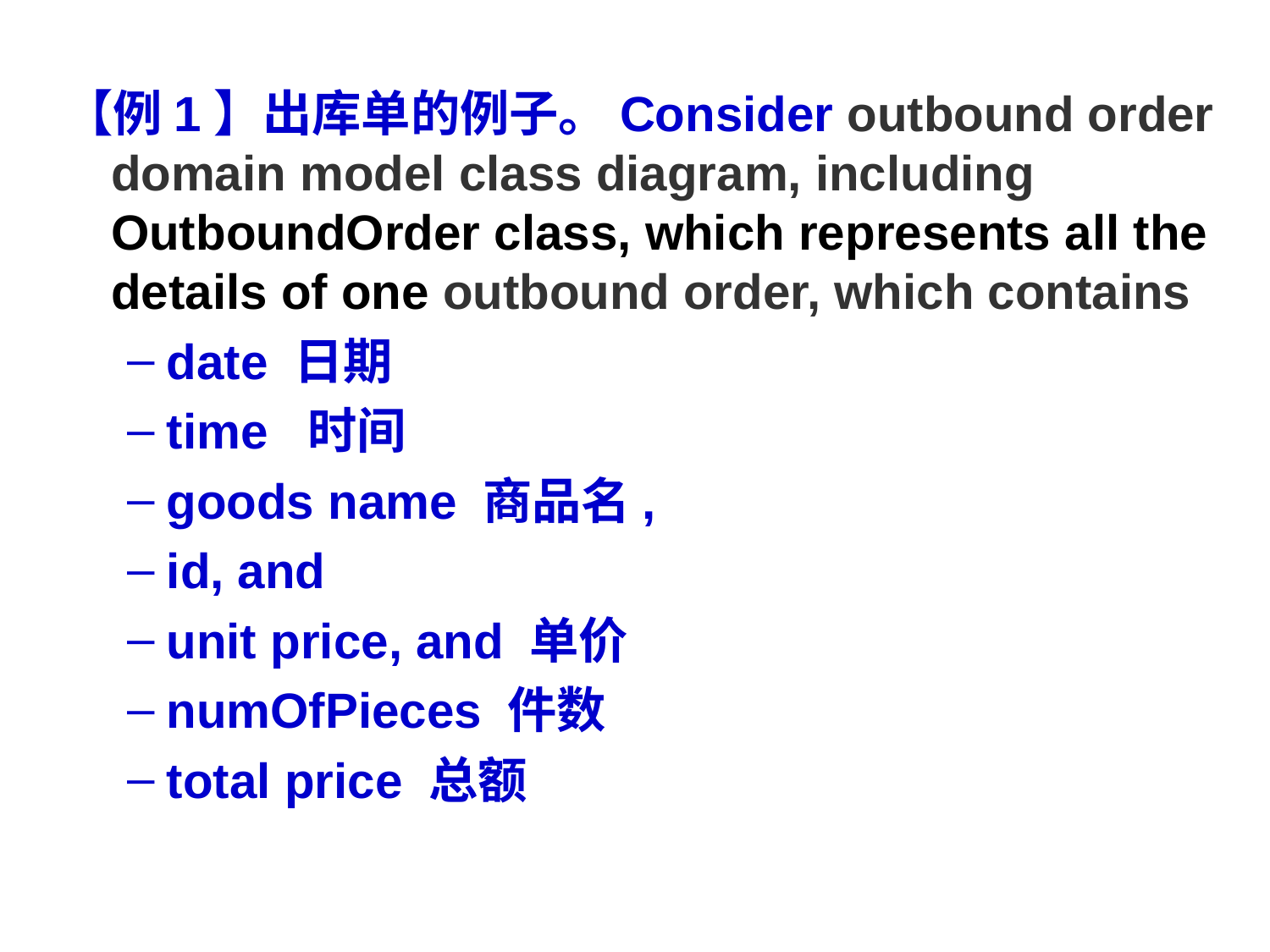

【例1】出库单的例子。Consider outbound order domain model class diagram, including OutboundOrder class, which represents all the details of one outbound order, which contains
date 日期
time  时间
goods name 商品名,
id, and
unit price, and 单价
numOfPieces 件数
total price 总额